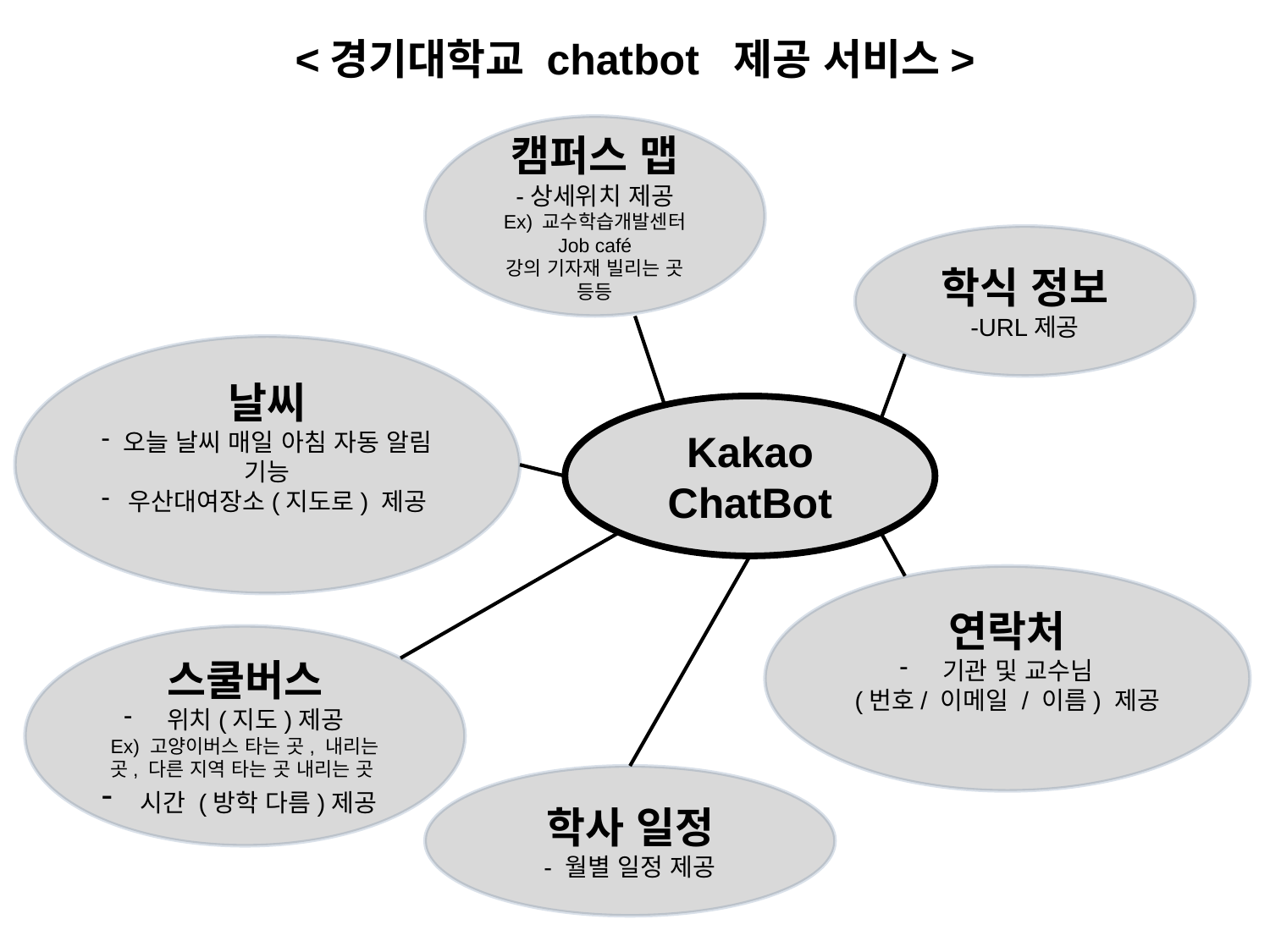

<경기대학교 chatbot  제공 서비스>
캠퍼스 맵
-상세위치 제공
Ex) 교수학습개발센터
Job café
강의 기자재 빌리는 곳
등등
학식 정보
-URL제공
날씨
 오늘 날씨 매일 아침 자동 알림 기능
 우산대여장소(지도로) 제공

Kakao ChatBot
연락처
 기관 및 교수님
(번호/ 이메일 / 이름) 제공

스쿨버스
 위치(지도)제공
Ex) 고양이버스 타는 곳, 내리는 곳, 다른 지역 타는 곳 내리는 곳
 시간 (방학 다름)제공
학사 일정
- 월별 일정 제공